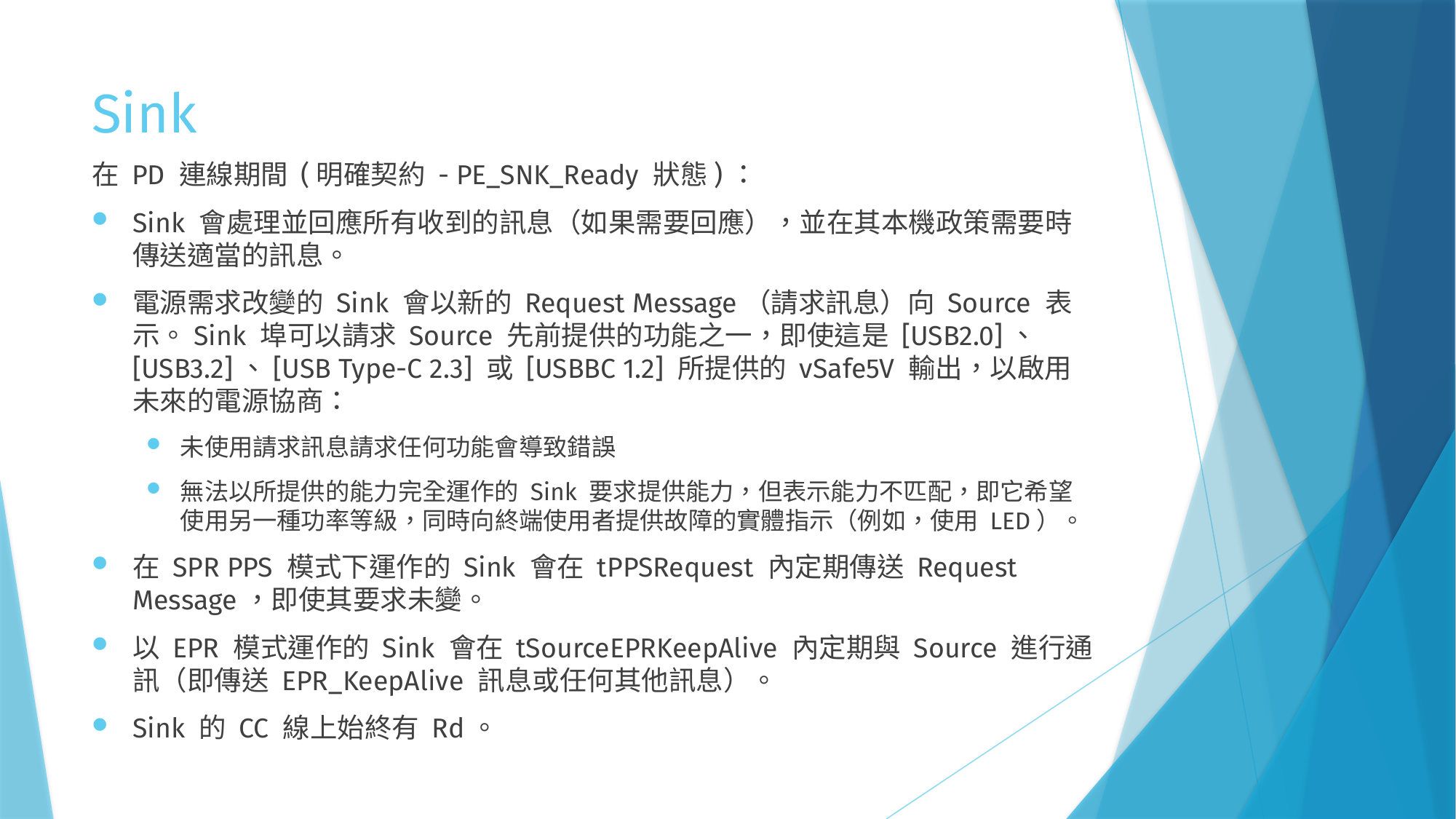

# Sink
在 PD 連線期間 (明確契約 - PE_SNK_Ready 狀態)：
Sink 會處理並回應所有收到的訊息（如果需要回應），並在其本機政策需要時傳送適當的訊息。
電源需求改變的 Sink 會以新的 Request Message（請求訊息）向 Source 表示。Sink 埠可以請求 Source 先前提供的功能之一，即使這是 [USB2.0]、[USB3.2]、[USB Type-C 2.3] 或 [USBBC 1.2] 所提供的 vSafe5V 輸出，以啟用未來的電源協商：
未使用請求訊息請求任何功能會導致錯誤
無法以所提供的能力完全運作的 Sink 要求提供能力，但表示能力不匹配，即它希望使用另一種功率等級，同時向終端使用者提供故障的實體指示（例如，使用 LED）。
在 SPR PPS 模式下運作的 Sink 會在 tPPSRequest 內定期傳送 Request Message，即使其要求未變。
以 EPR 模式運作的 Sink 會在 tSourceEPRKeepAlive 內定期與 Source 進行通訊（即傳送 EPR_KeepAlive 訊息或任何其他訊息）。
Sink 的 CC 線上始終有 Rd。